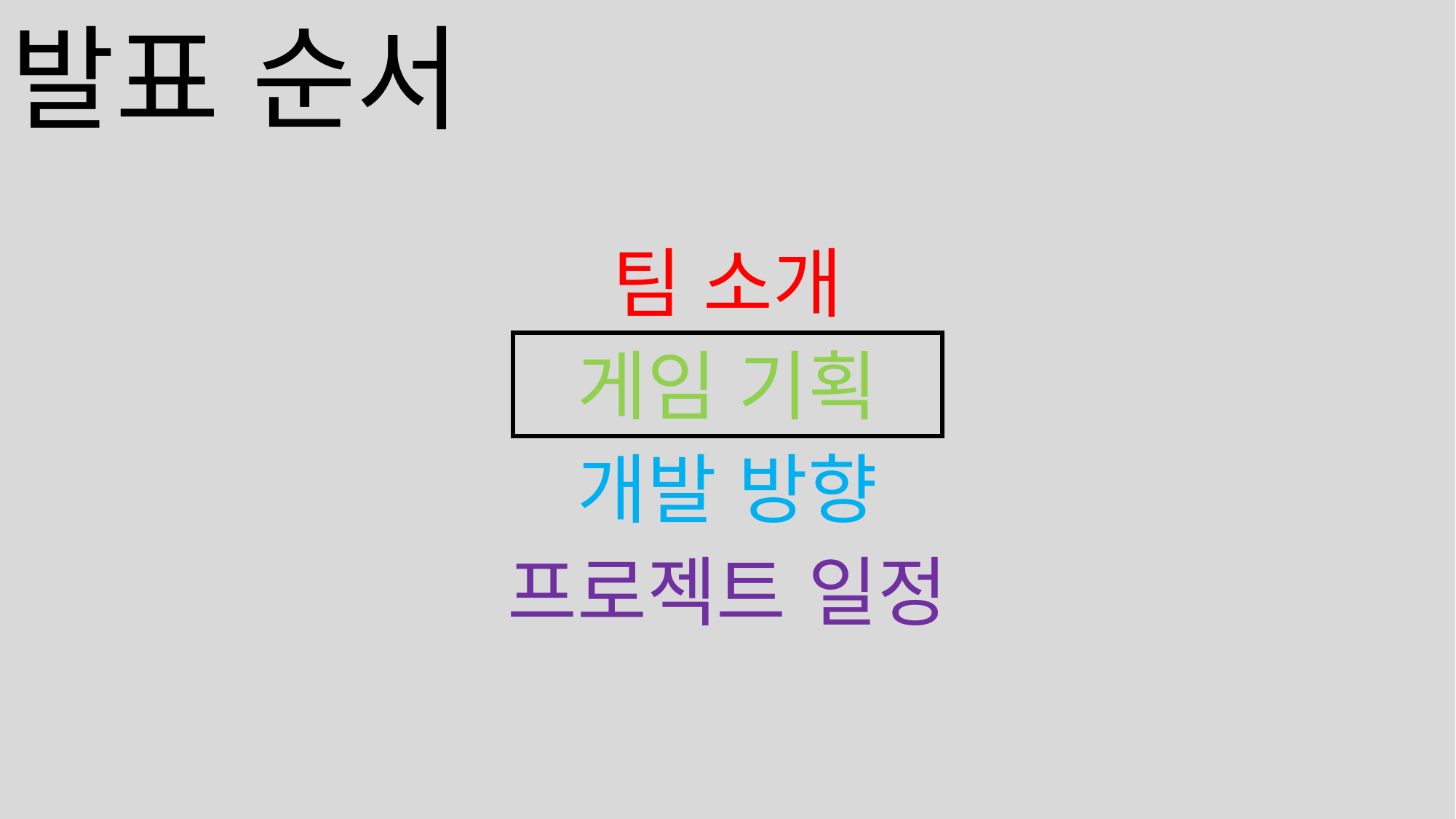

발표 순서
팀 소개

게임 기획
개발 방향
프로젝트 일정